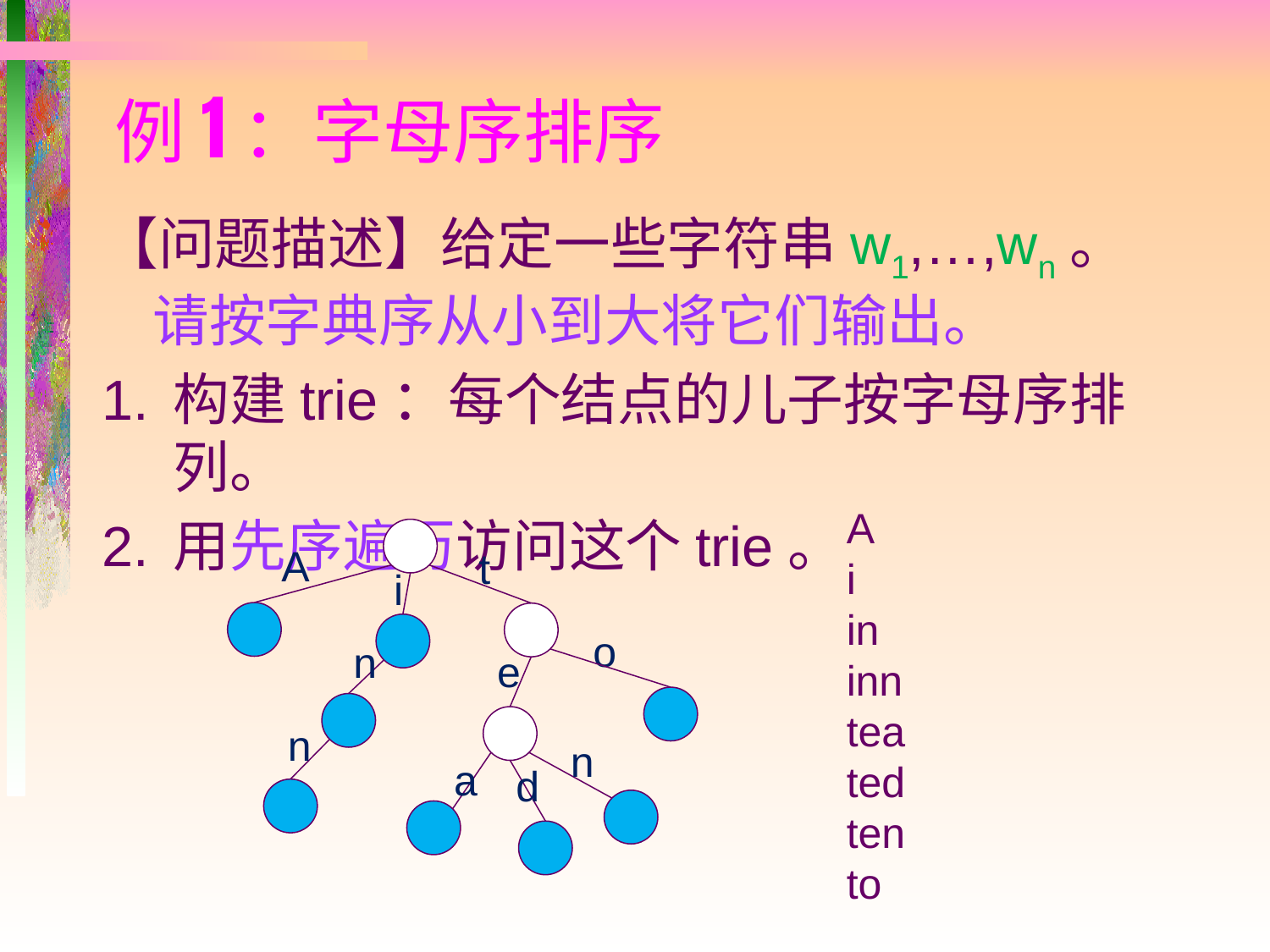

# 例1：字母序排序
【问题描述】给定一些字符串w1,…,wn。
    请按字典序从小到大将它们输出。
构建trie：每个结点的儿子按字母序排列。
用先序遍历访问这个trie。
A
i
in
inn
tea
ted
ten
to

A
t
i

o
n
e

n
n
a
d